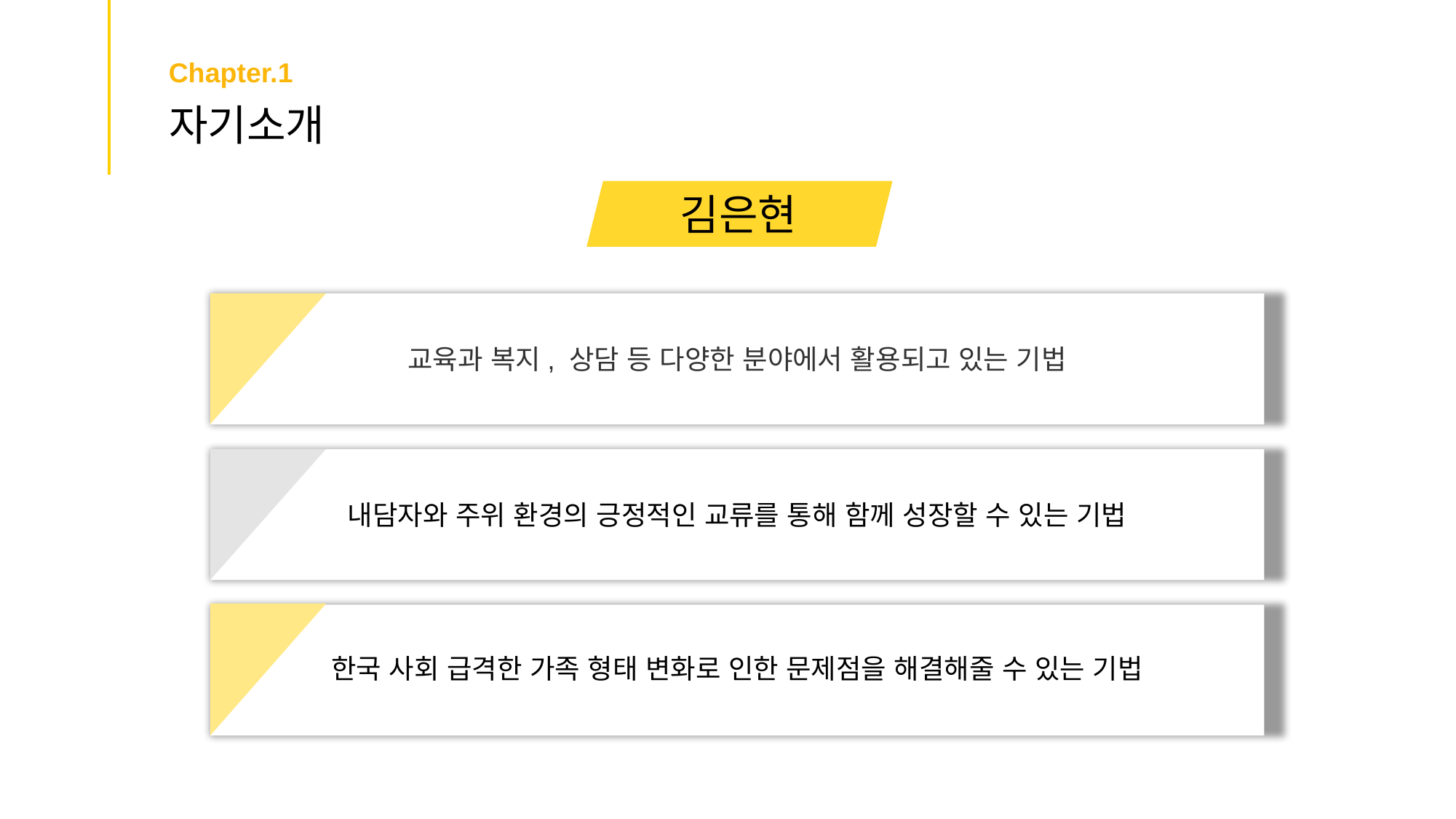

Chapter.1
자기소개

김은현

교육과 복지, 상담 등 다양한 분야에서 활용되고 있는 기법

내담자와 주위 환경의 긍정적인 교류를 통해 함께 성장할 수 있는 기법

한국 사회 급격한 가족 형태 변화로 인한 문제점을 해결해줄 수 있는 기법